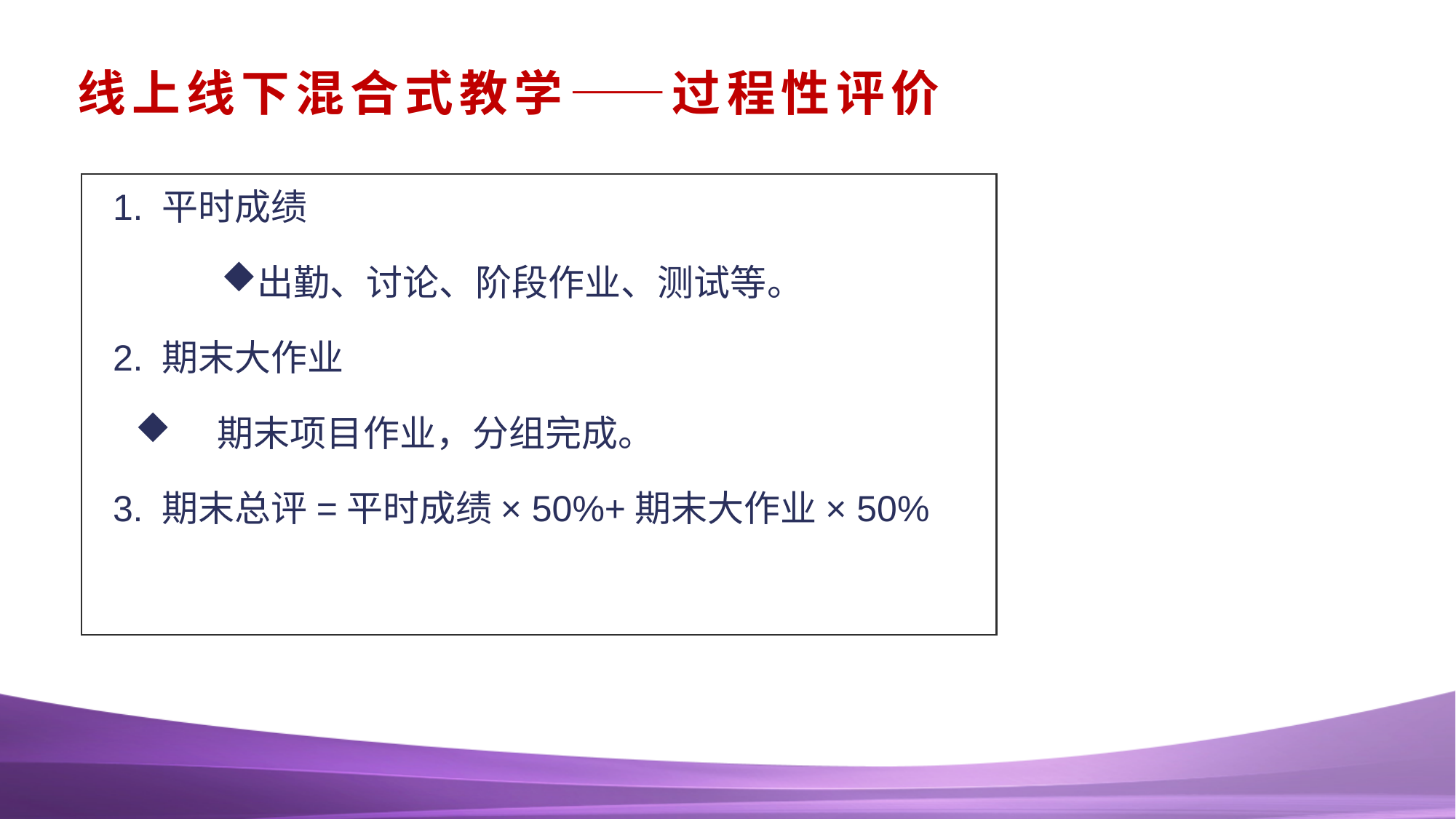

# 线上线下混合式教学——过程性评价
  1. 平时成绩
出勤、讨论、阶段作业、测试等。
  2. 期末大作业
    期末项目作业，分组完成。
  3. 期末总评=平时成绩× 50%+期末大作业× 50%